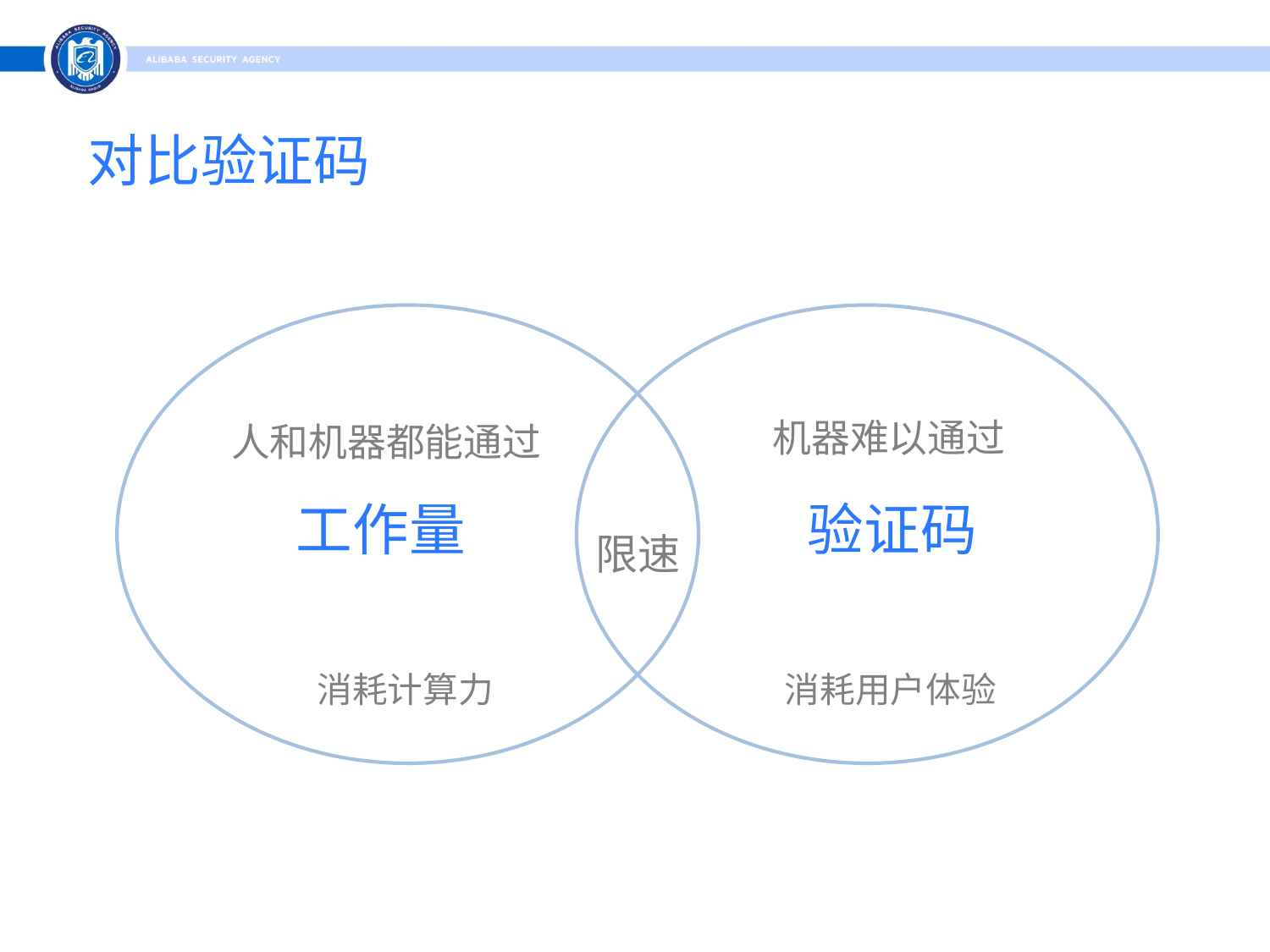

对比验证码

人和机器都能通过
机器难以通过
工作量
验证码
限速
消耗计算力
消耗用户体验